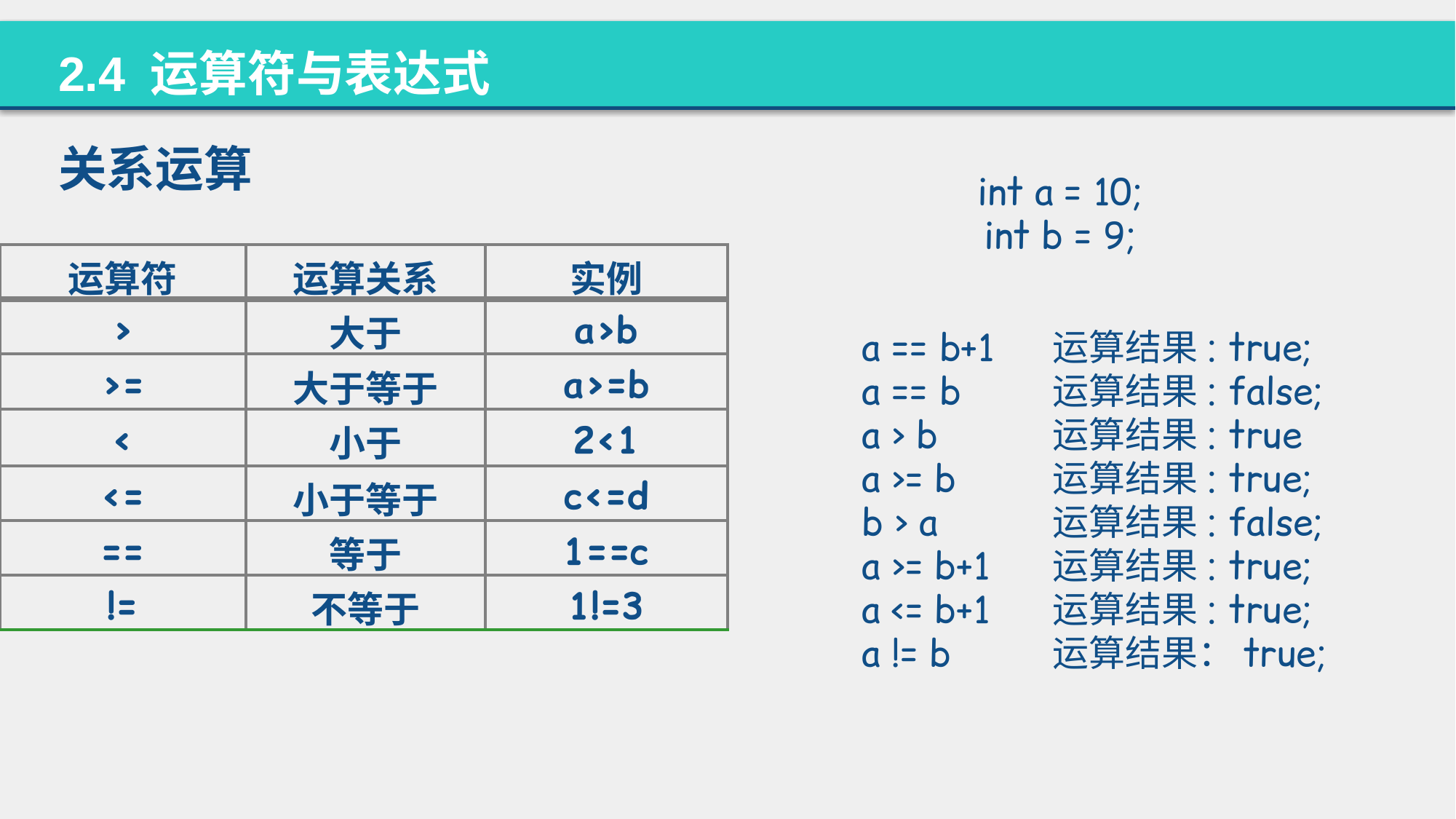

2.4 运算符与表达式
关系运算
int a = 10;
int b = 9;
| 运算符 | 运算关系 | 实例 |
| --- | --- | --- |
| > | 大于 | a>b |
| >= | 大于等于 | a>=b |
| < | 小于 | 2<1 |
| <= | 小于等于 | c<=d |
| == | 等于 | 1==c |
| != | 不等于 | 1!=3 |
a == b+1
a == b
a > b
a >= b
b > a
a >= b+1
a <= b+1
a != b
运算结果: true;
运算结果: false;
运算结果: true
运算结果: true;
运算结果: false;
运算结果: true;
运算结果: true;
运算结果：true;